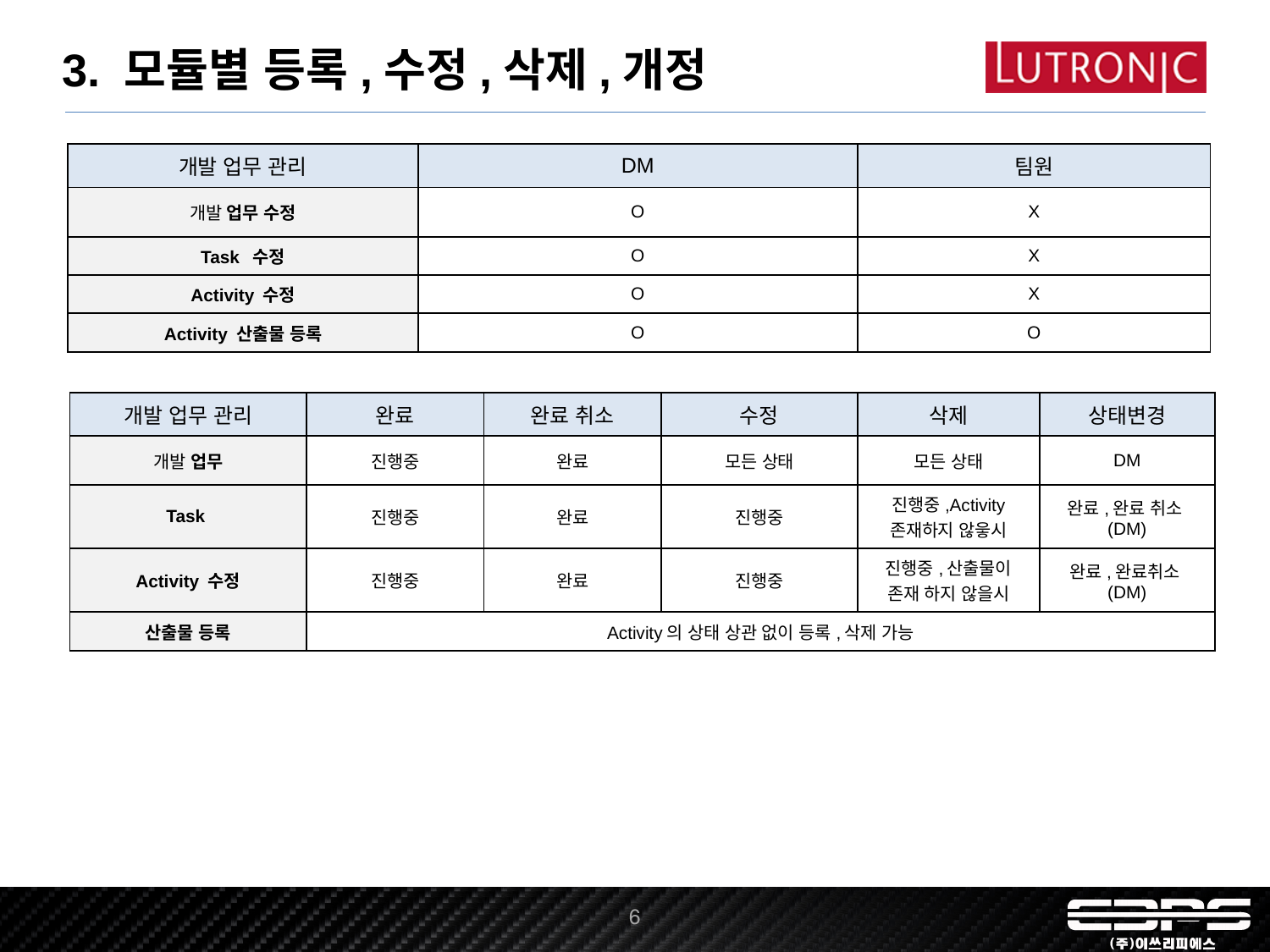

3. 모듈별 등록,수정,삭제,개정
| 개발 업무 관리 | DM | 팀원 |
| --- | --- | --- |
| 개발 업무 수정 | O | X |
| Task 수정 | O | X |
| Activity 수정 | O | X |
| Activity 산출물 등록 | O | O |
| 개발 업무 관리 | 완료 | 완료 취소 | 수정 | 삭제 | 상태변경 |
| --- | --- | --- | --- | --- | --- |
| 개발 업무 | 진행중 | 완료 | 모든 상태 | 모든 상태 | DM |
| Task | 진행중 | 완료 | 진행중 | 진행중,Activity 존재하지 않읗시 | 완료,완료 취소(DM) |
| Activity 수정 | 진행중 | 완료 | 진행중 | 진행중,산출물이 존재 하지 않을시 | 완료,완료취소(DM) |
| 산출물 등록 | Activity의 상태 상관 없이 등록,삭제 가능 |  |  |  |  |